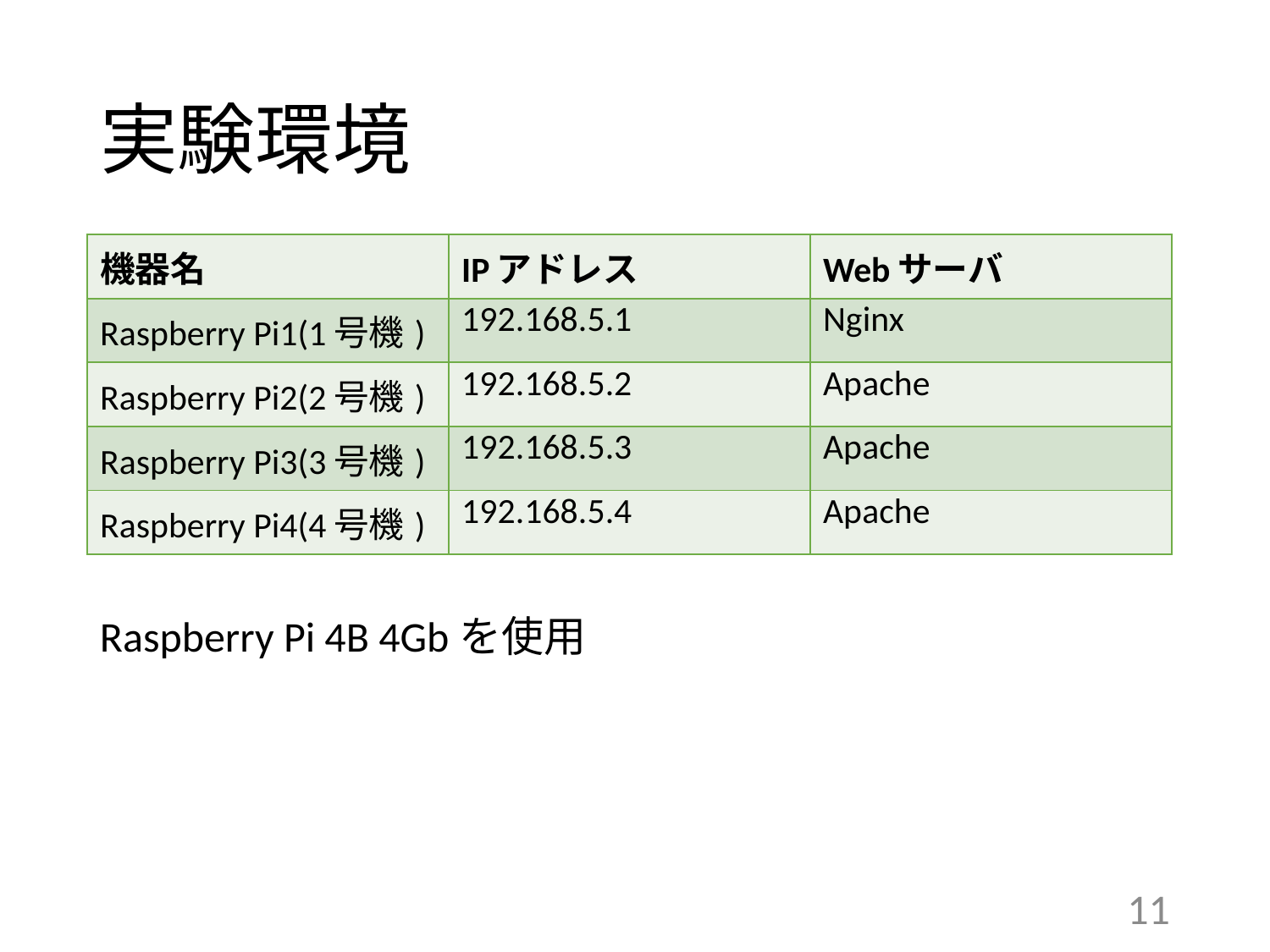

# 実験環境
| 機器名 | IPアドレス | Webサーバ |
| --- | --- | --- |
| Raspberry Pi1(1号機) | 192.168.5.1 | Nginx |
| Raspberry Pi2(2号機) | 192.168.5.2 | Apache |
| Raspberry Pi3(3号機) | 192.168.5.3 | Apache |
| Raspberry Pi4(4号機) | 192.168.5.4 | Apache |
Raspberry Pi 4B 4Gbを使用
11